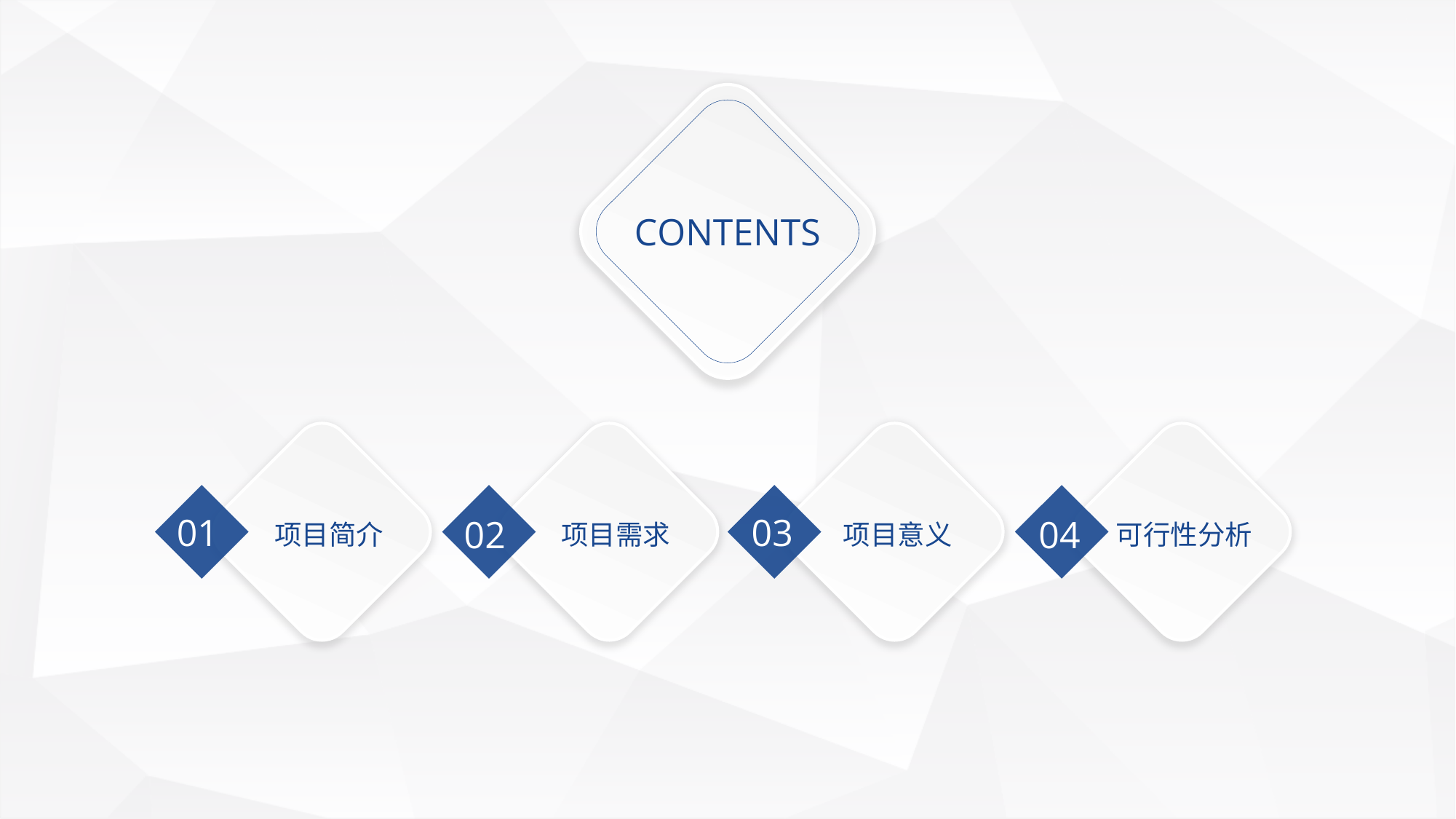

CONTENTS

01
03
02
04
项目简介
项目需求
项目意义
可行性分析